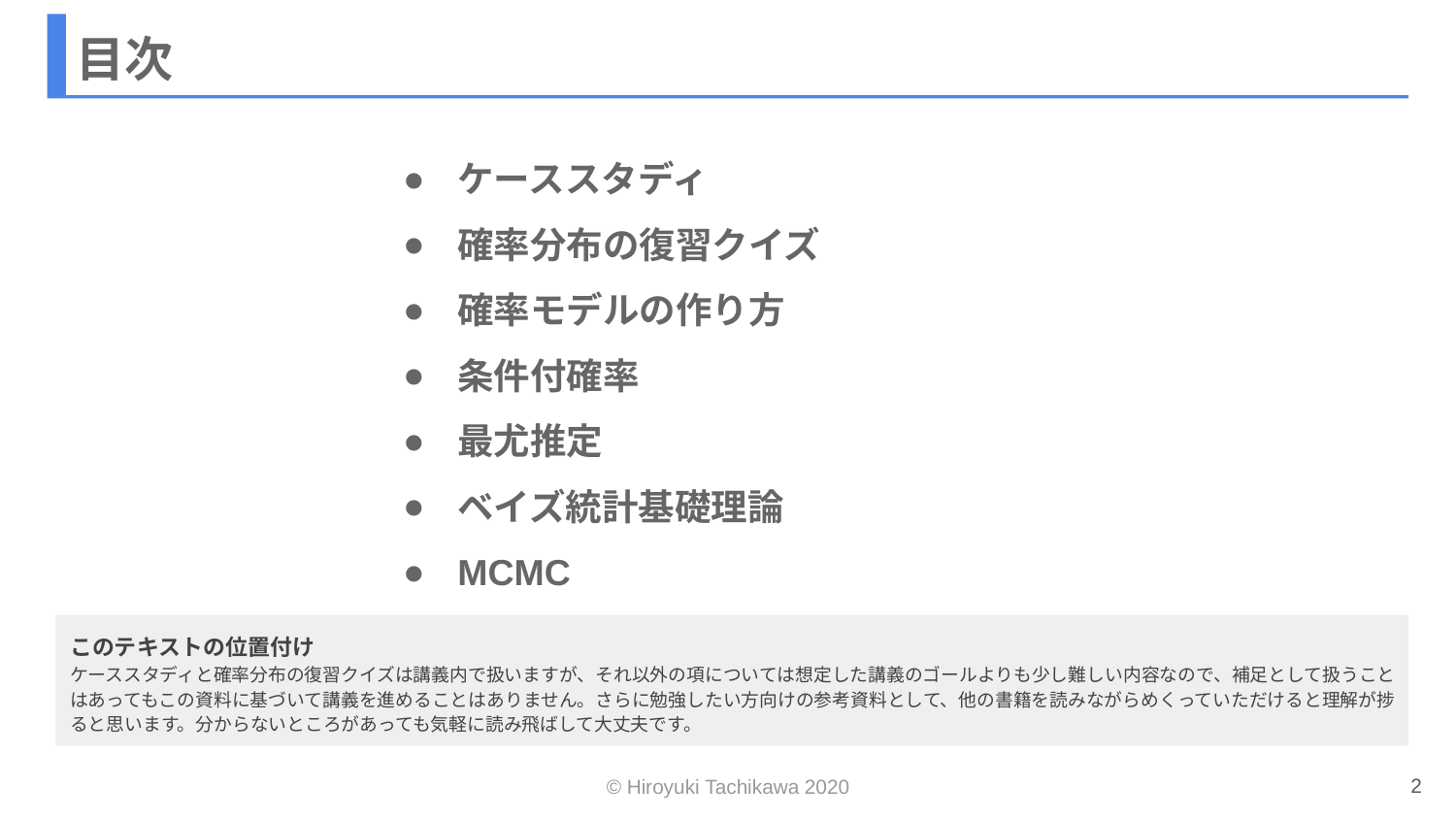

# 目次
ケーススタディ
確率分布の復習クイズ
確率モデルの作り方
条件付確率
最尤推定
ベイズ統計基礎理論
MCMC
このテキストの位置付け
ケーススタディと確率分布の復習クイズは講義内で扱いますが、それ以外の項については想定した講義のゴールよりも少し難しい内容なので、補足として扱うことはあってもこの資料に基づいて講義を進めることはありません。さらに勉強したい方向けの参考資料として、他の書籍を読みながらめくっていただけると理解が捗ると思います。分からないところがあっても気軽に読み飛ばして大丈夫です。
2